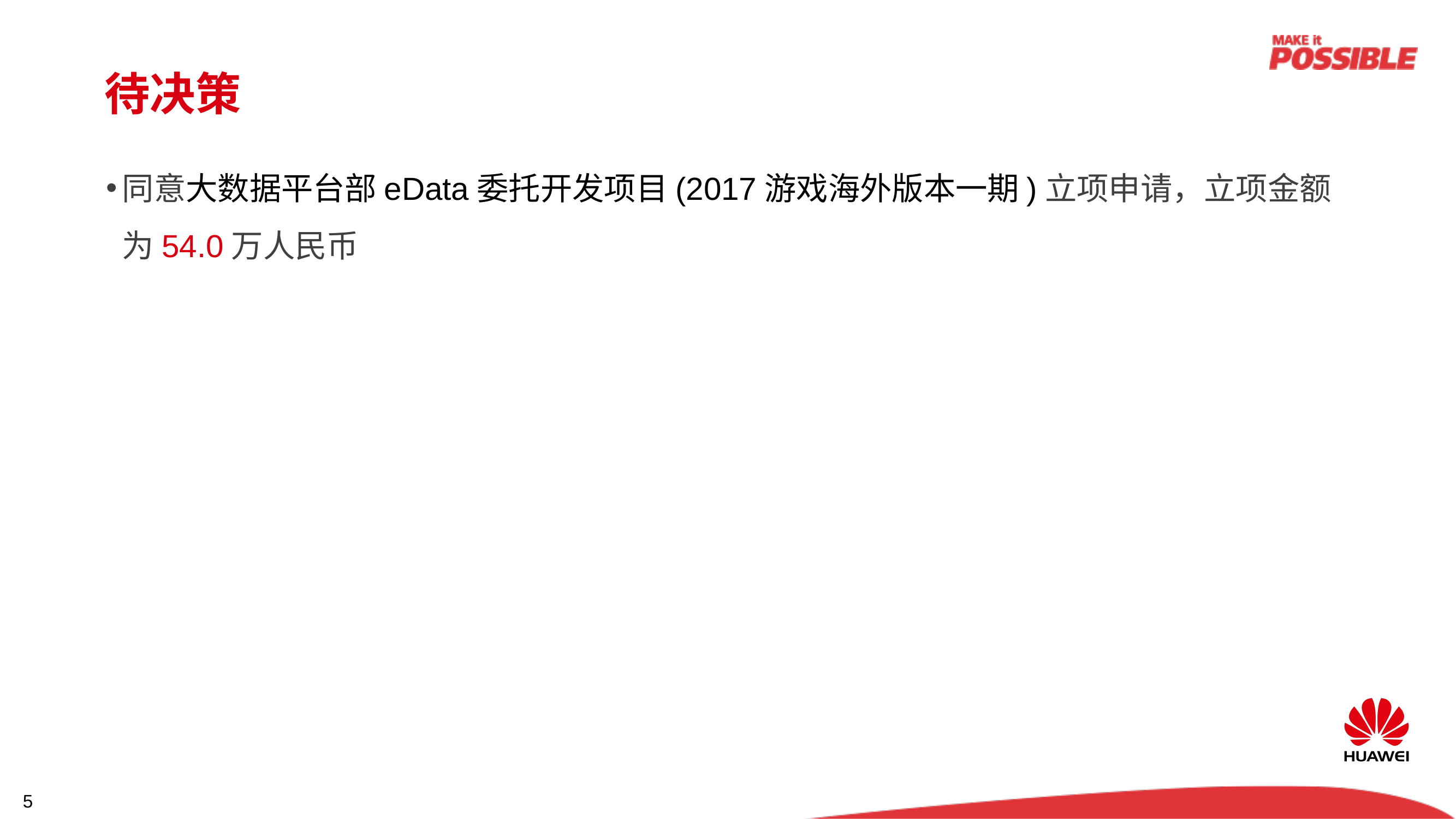

待决策
同意大数据平台部eData委托开发项目(2017游戏海外版本一期)立项申请，立项金额为54.0万人民币